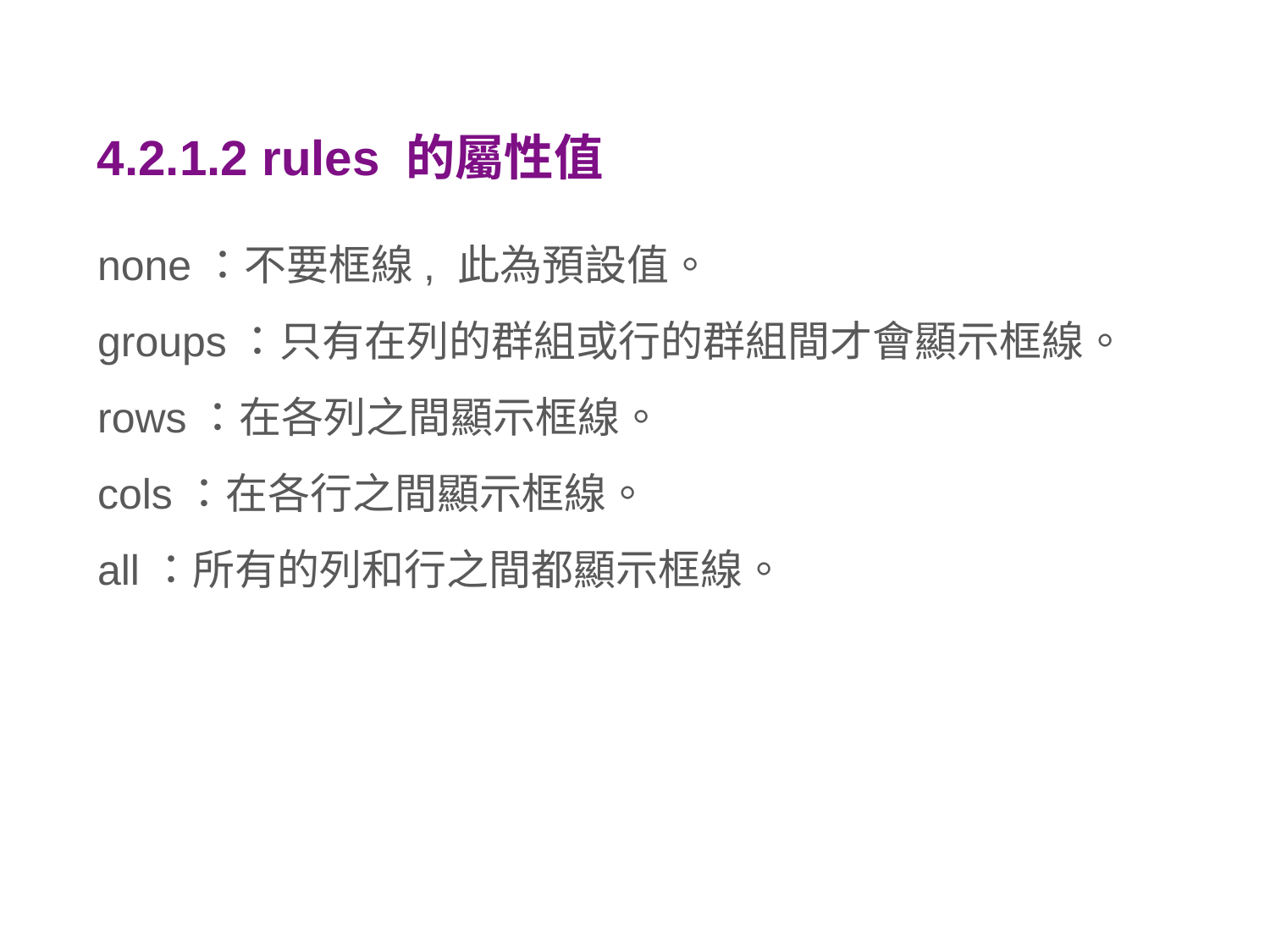

# 4.2.1.2 rules 的屬性值
none：不要框線, 此為預設值。
groups：只有在列的群組或行的群組間才會顯示框線。
rows：在各列之間顯示框線。
cols：在各行之間顯示框線。
all：所有的列和行之間都顯示框線。